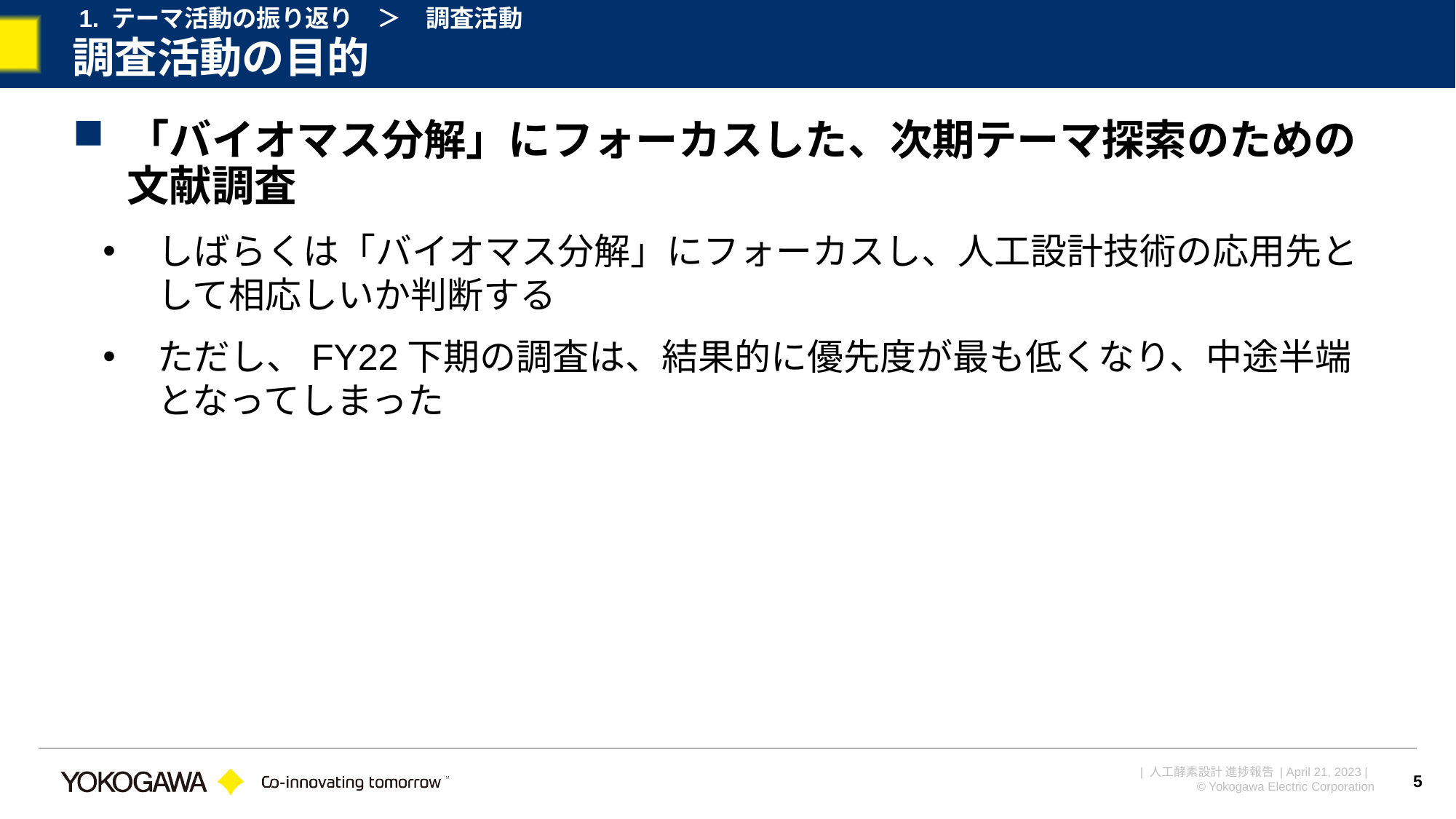

1. テーマ活動の振り返り　＞　調査活動
# 調査活動の目的
「バイオマス分解」にフォーカスした、次期テーマ探索のための文献調査
しばらくは「バイオマス分解」にフォーカスし、人工設計技術の応用先として相応しいか判断する
ただし、FY22下期の調査は、結果的に優先度が最も低くなり、中途半端となってしまった
5